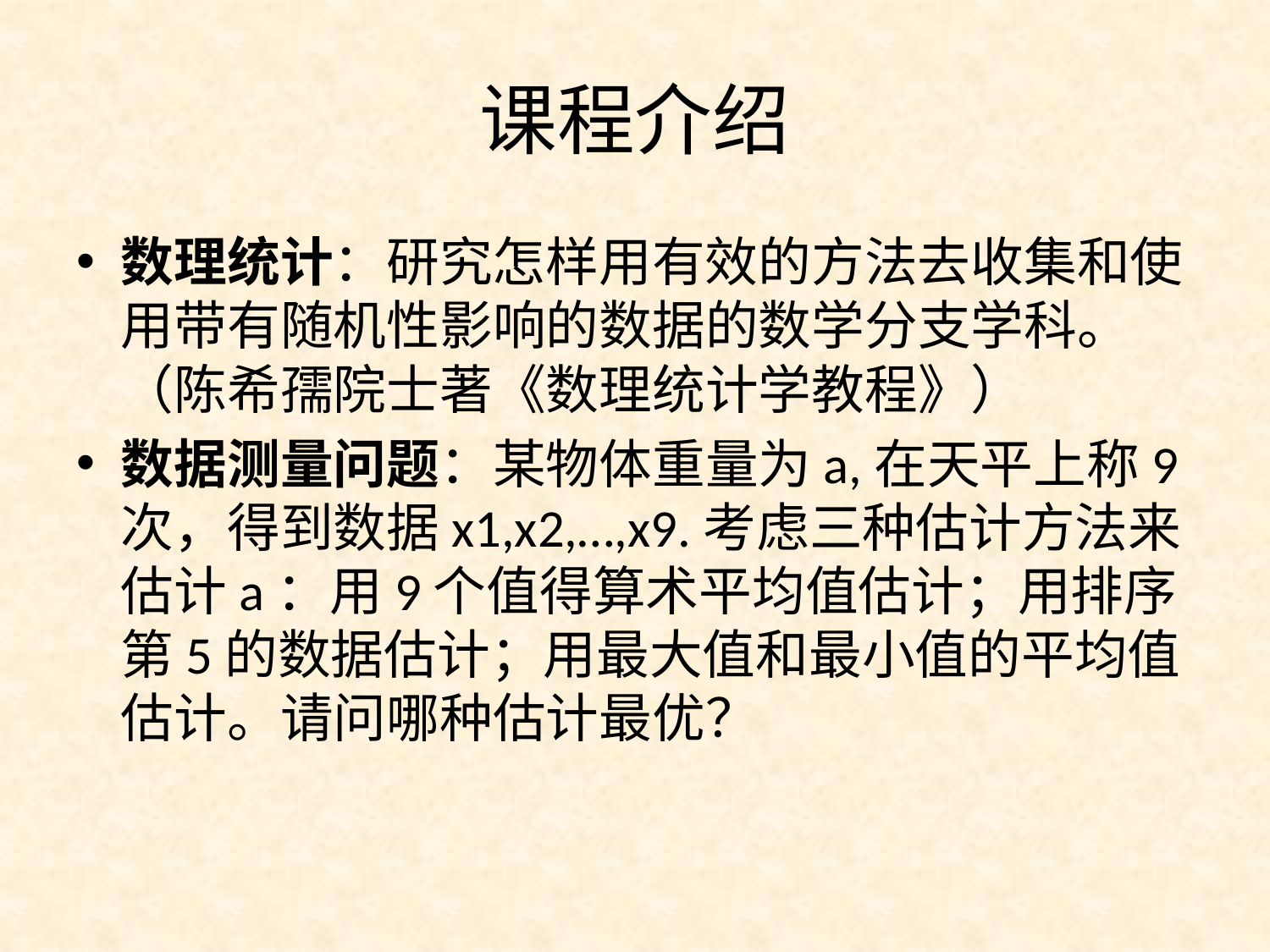

# 课程介绍
数理统计：研究怎样用有效的方法去收集和使用带有随机性影响的数据的数学分支学科。（陈希孺院士著《数理统计学教程》）
数据测量问题：某物体重量为a,在天平上称9次，得到数据x1,x2,…,x9.考虑三种估计方法来估计a：用9个值得算术平均值估计；用排序第5的数据估计；用最大值和最小值的平均值估计。请问哪种估计最优？